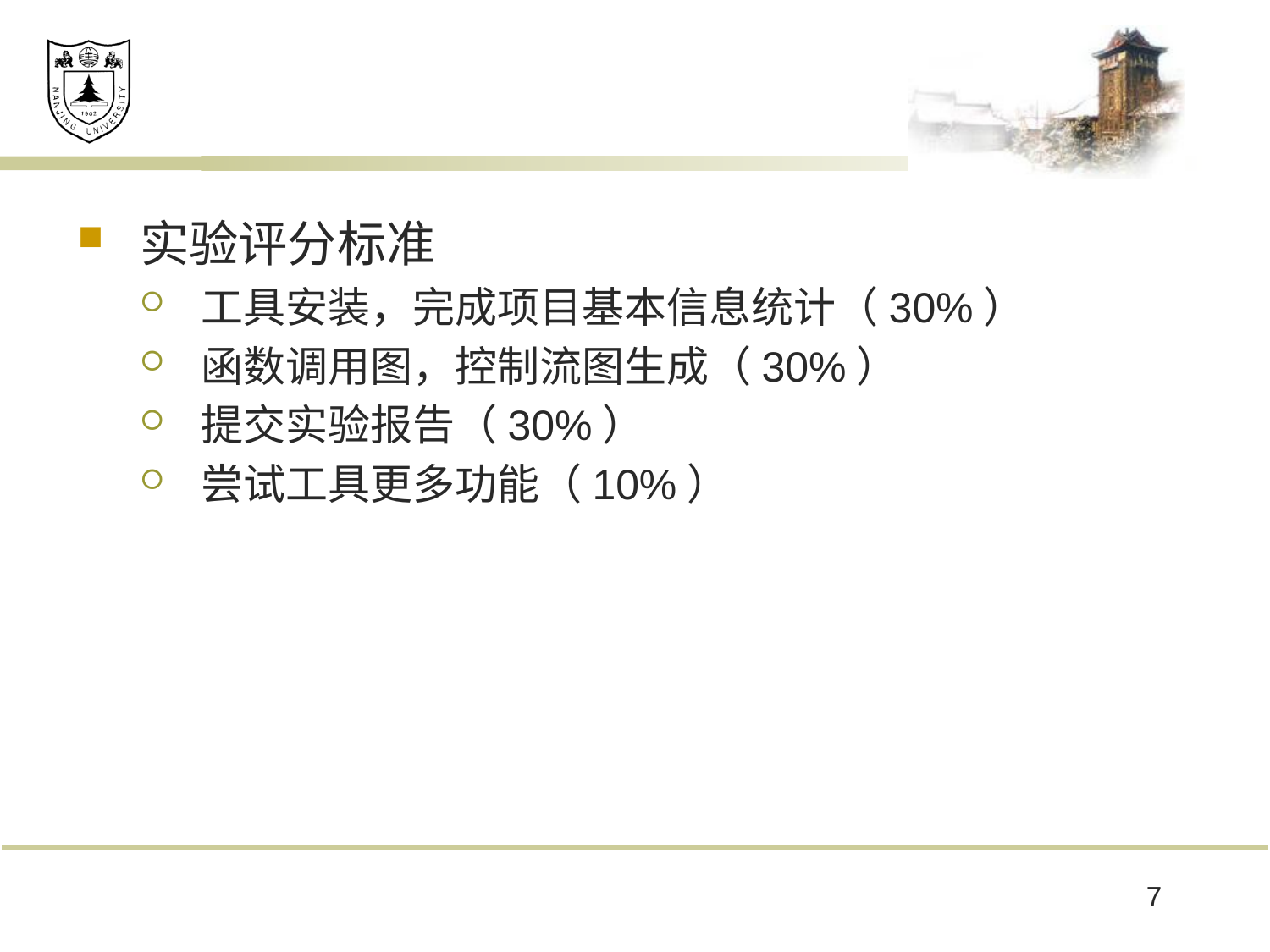

#
实验评分标准
工具安装，完成项目基本信息统计（30%）
函数调用图，控制流图生成（30%）
提交实验报告（30%）
尝试工具更多功能（10%）
7